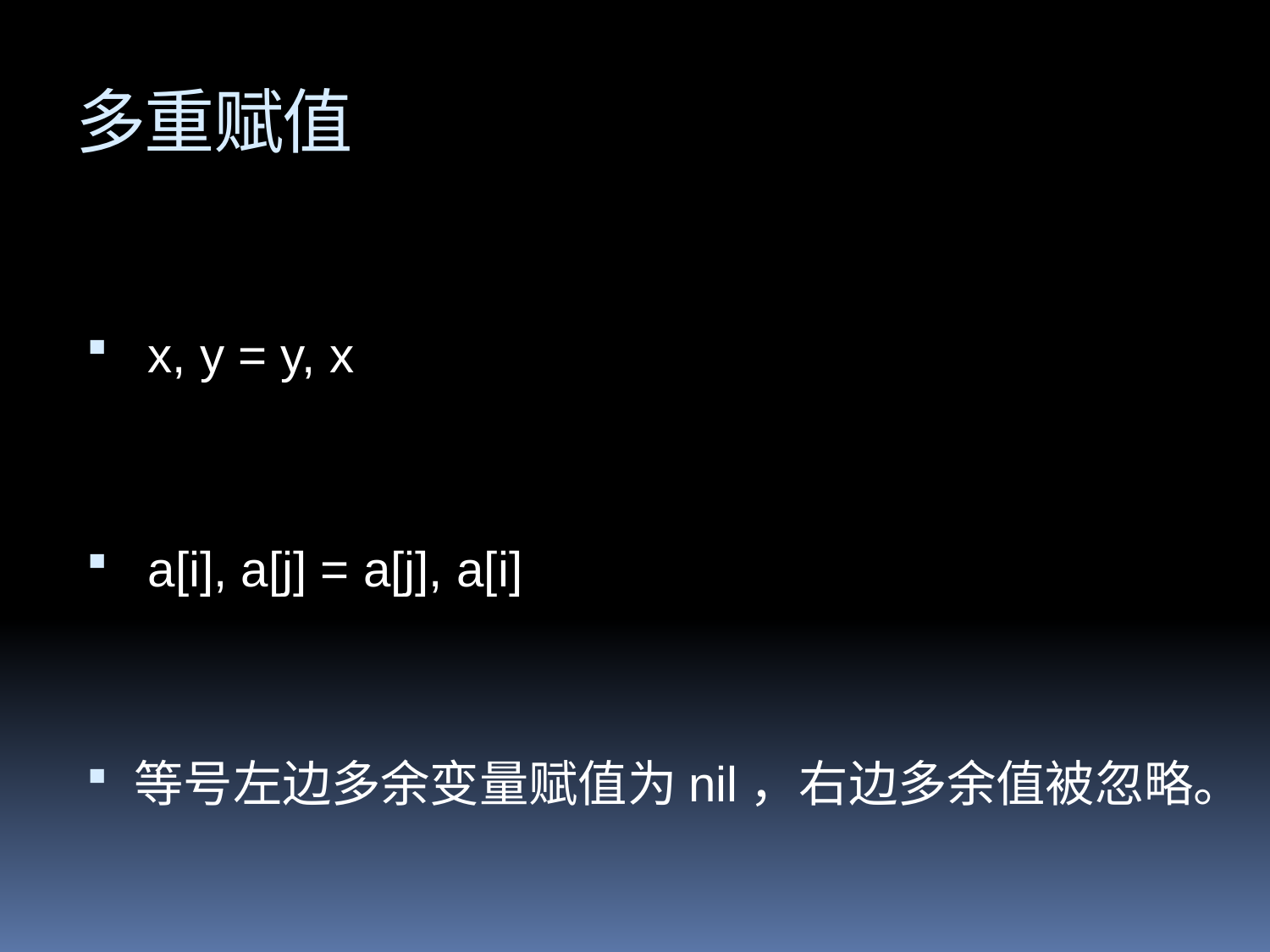

# 多重赋值

 x, y = y, x

 a[i], a[j] = a[j], a[i]

等号左边多余变量赋值为nil，右边多余值被忽略。